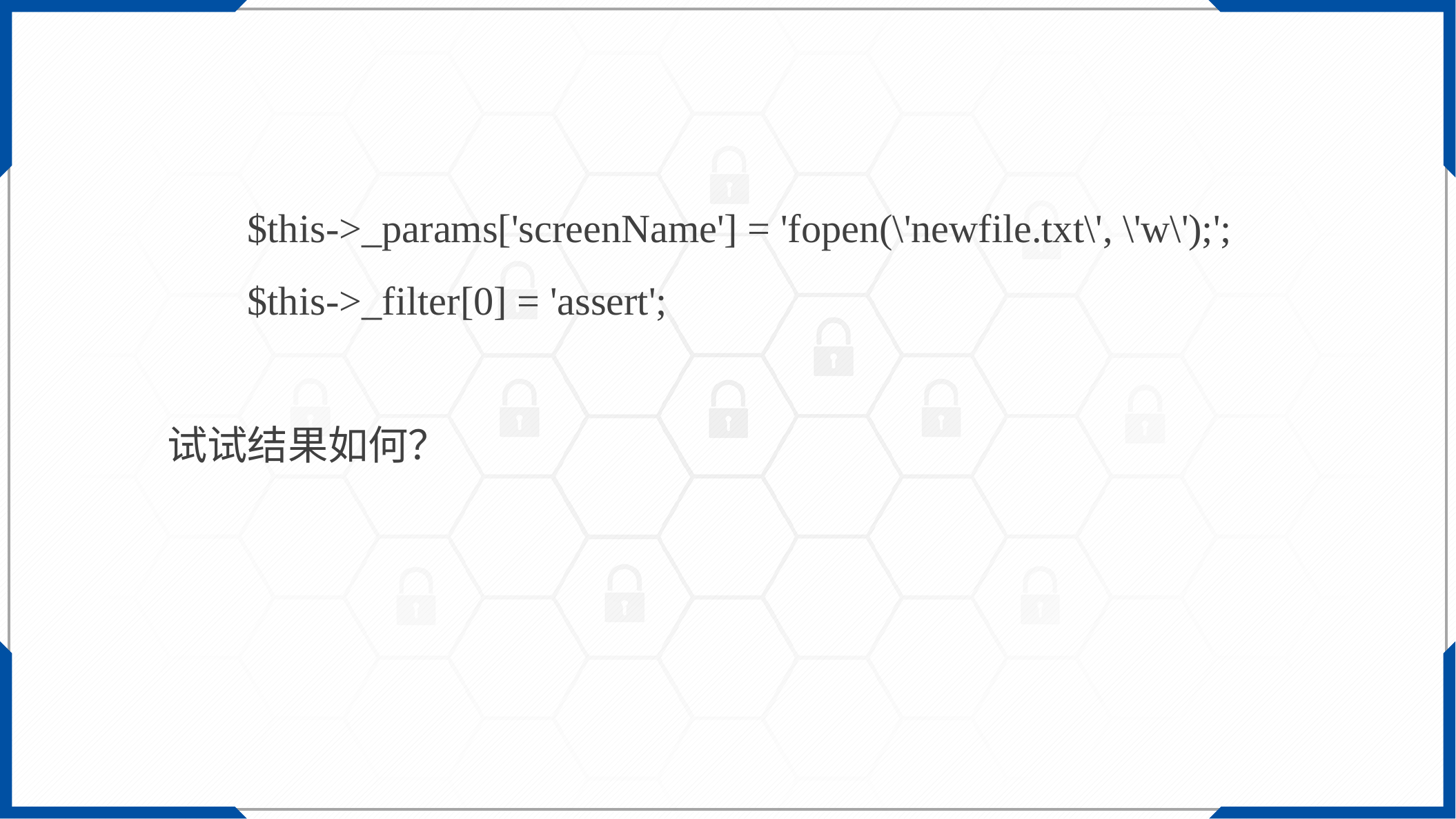

$this->_params['screenName'] = 'fopen(\'newfile.txt\', \'w\');';
        $this->_filter[0] = 'assert';

试试结果如何？